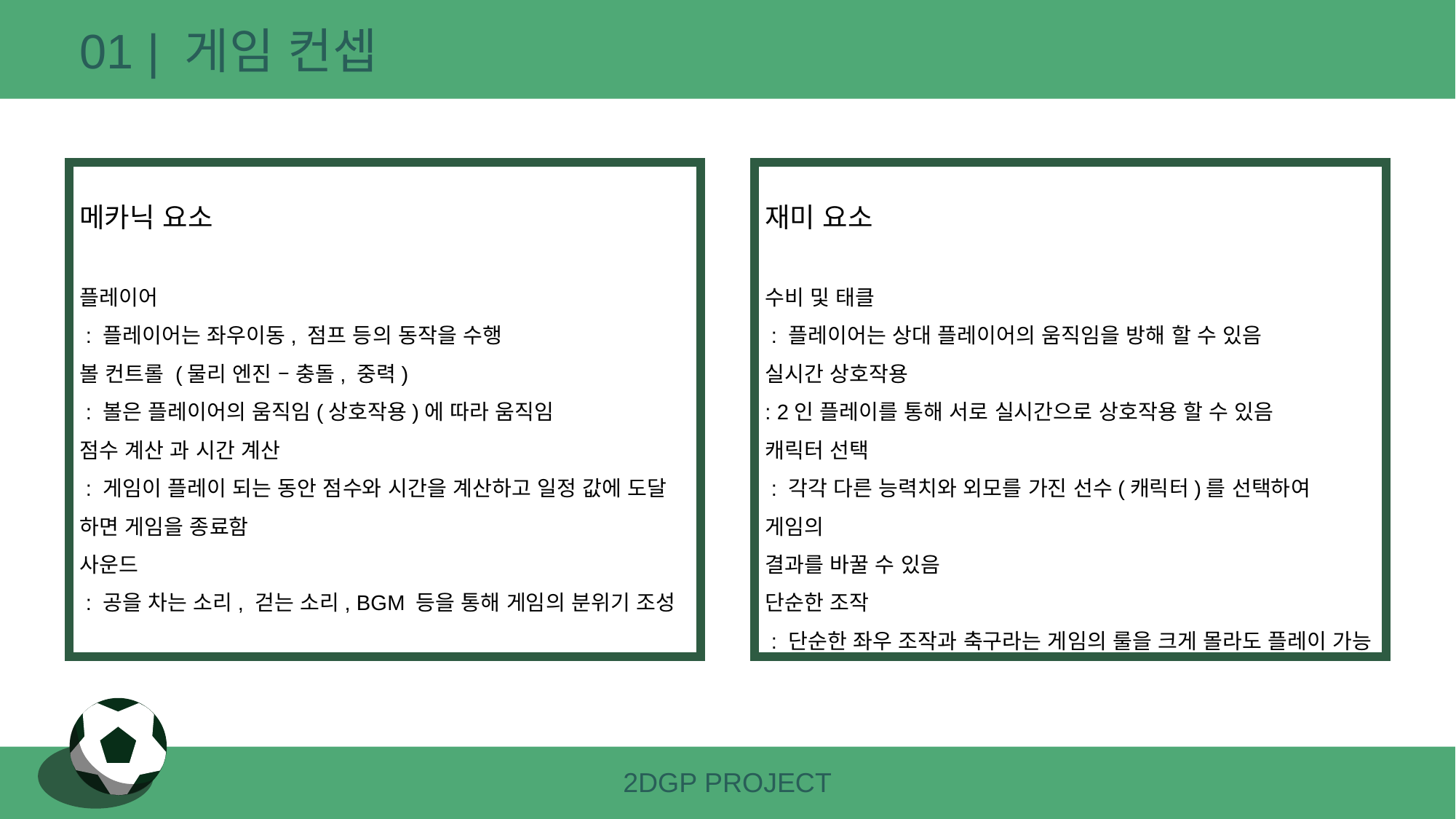

01 | 게임 컨셉
메카닉 요소

플레이어
 : 플레이어는 좌우이동, 점프 등의 동작을 수행
볼 컨트롤 (물리 엔진 – 충돌, 중력)
 : 볼은 플레이어의 움직임(상호작용)에 따라 움직임
점수 계산 과 시간 계산
 : 게임이 플레이 되는 동안 점수와 시간을 계산하고 일정 값에 도달
하면 게임을 종료함
사운드
 : 공을 차는 소리, 걷는 소리, BGM 등을 통해 게임의 분위기 조성
재미 요소

수비 및 태클
 : 플레이어는 상대 플레이어의 움직임을 방해 할 수 있음
실시간 상호작용
: 2인 플레이를 통해 서로 실시간으로 상호작용 할 수 있음
캐릭터 선택
 : 각각 다른 능력치와 외모를 가진 선수(캐릭터)를 선택하여 게임의
결과를 바꿀 수 있음
단순한 조작
 : 단순한 좌우 조작과 축구라는 게임의 룰을 크게 몰라도 플레이 가능

2DGP PROJECT